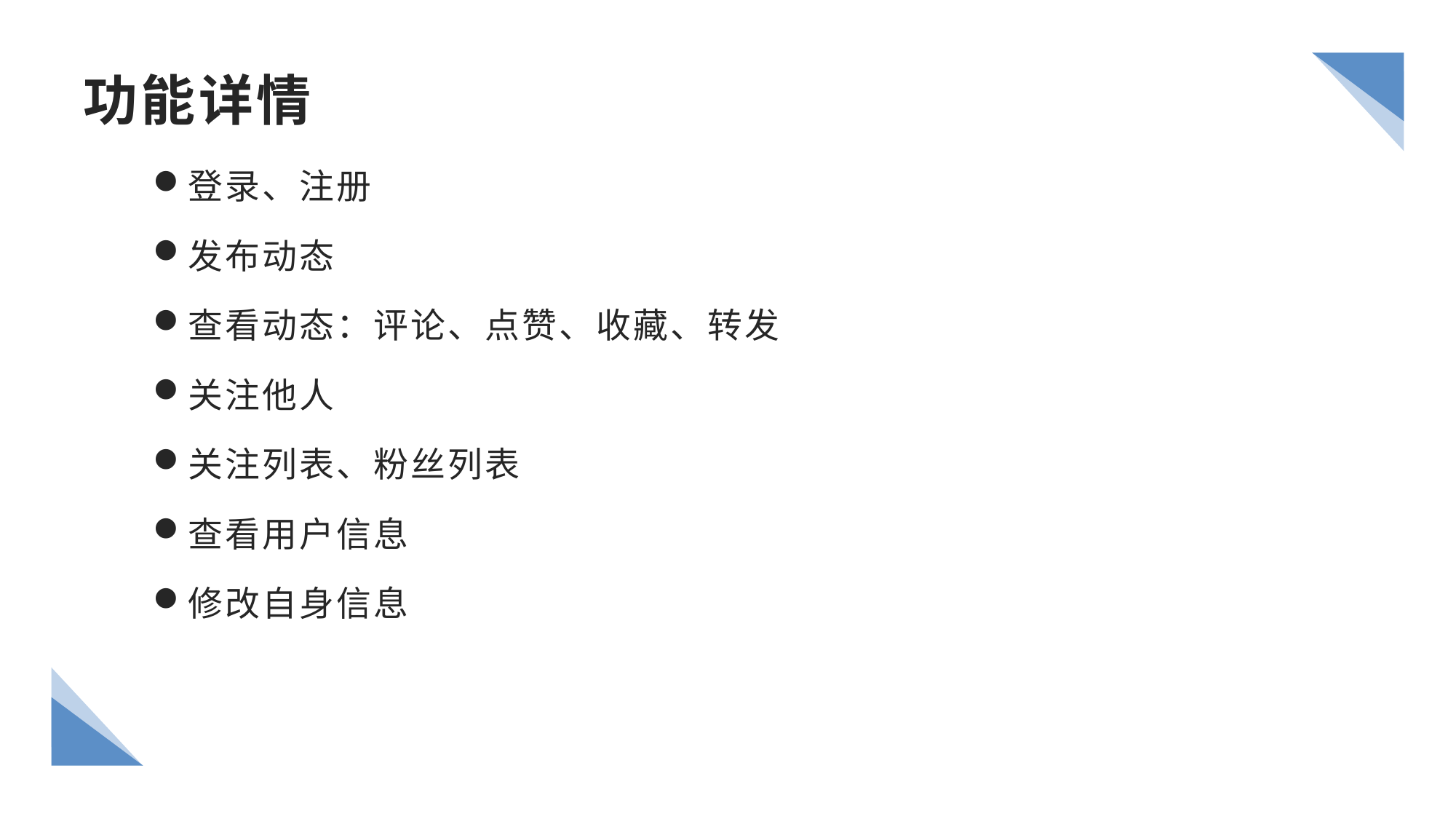

# 功能详情
登录、注册
发布动态
查看动态：评论、点赞、收藏、转发
关注他人
关注列表、粉丝列表
查看用户信息
修改自身信息